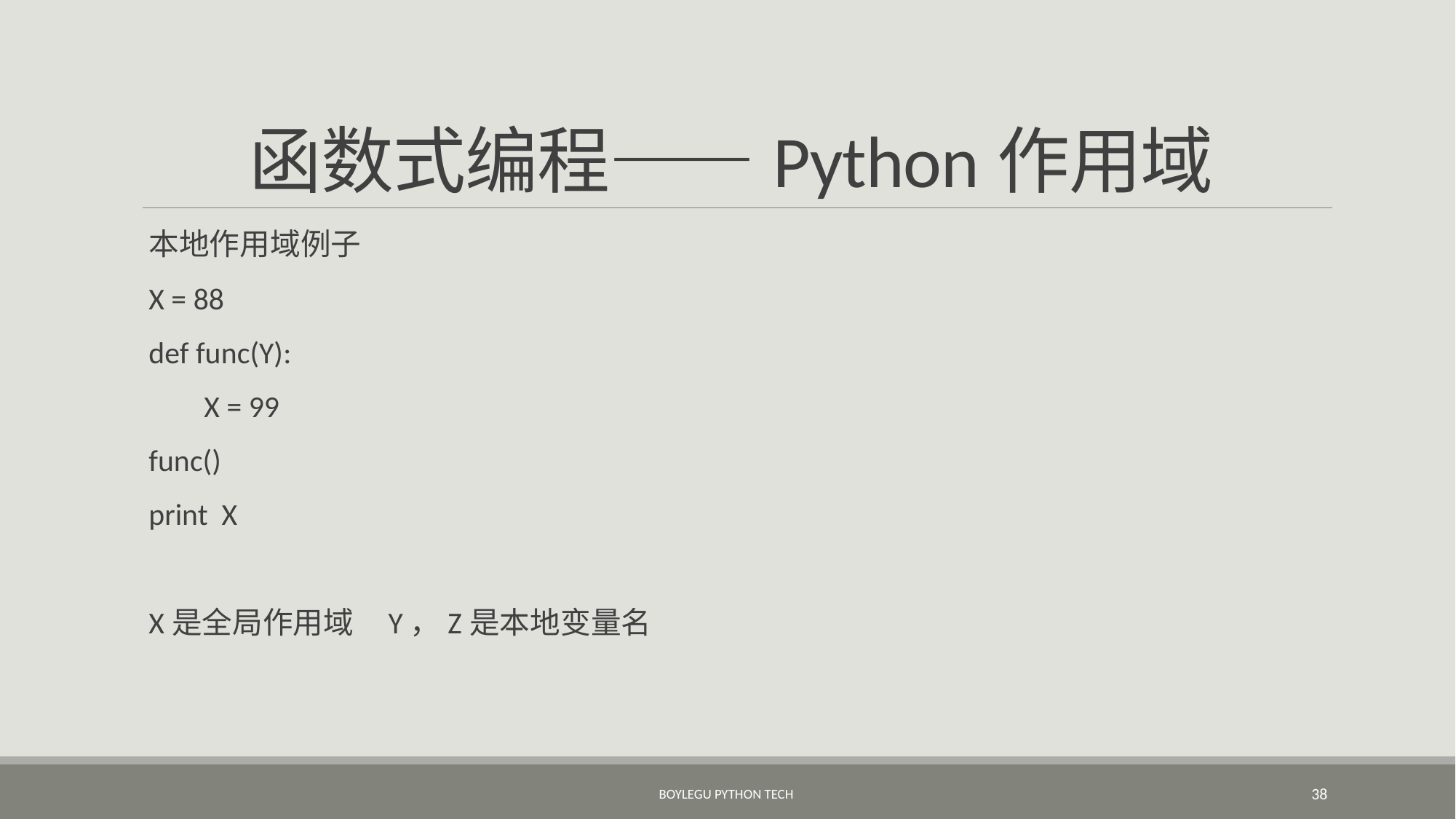

# 函数式编程——Python作用域
本地作用域例子
X = 88
def func(Y):
        X = 99
func()
print  X

X是全局作用域    Y，Z是本地变量名
BoyleGu Python Tech
38